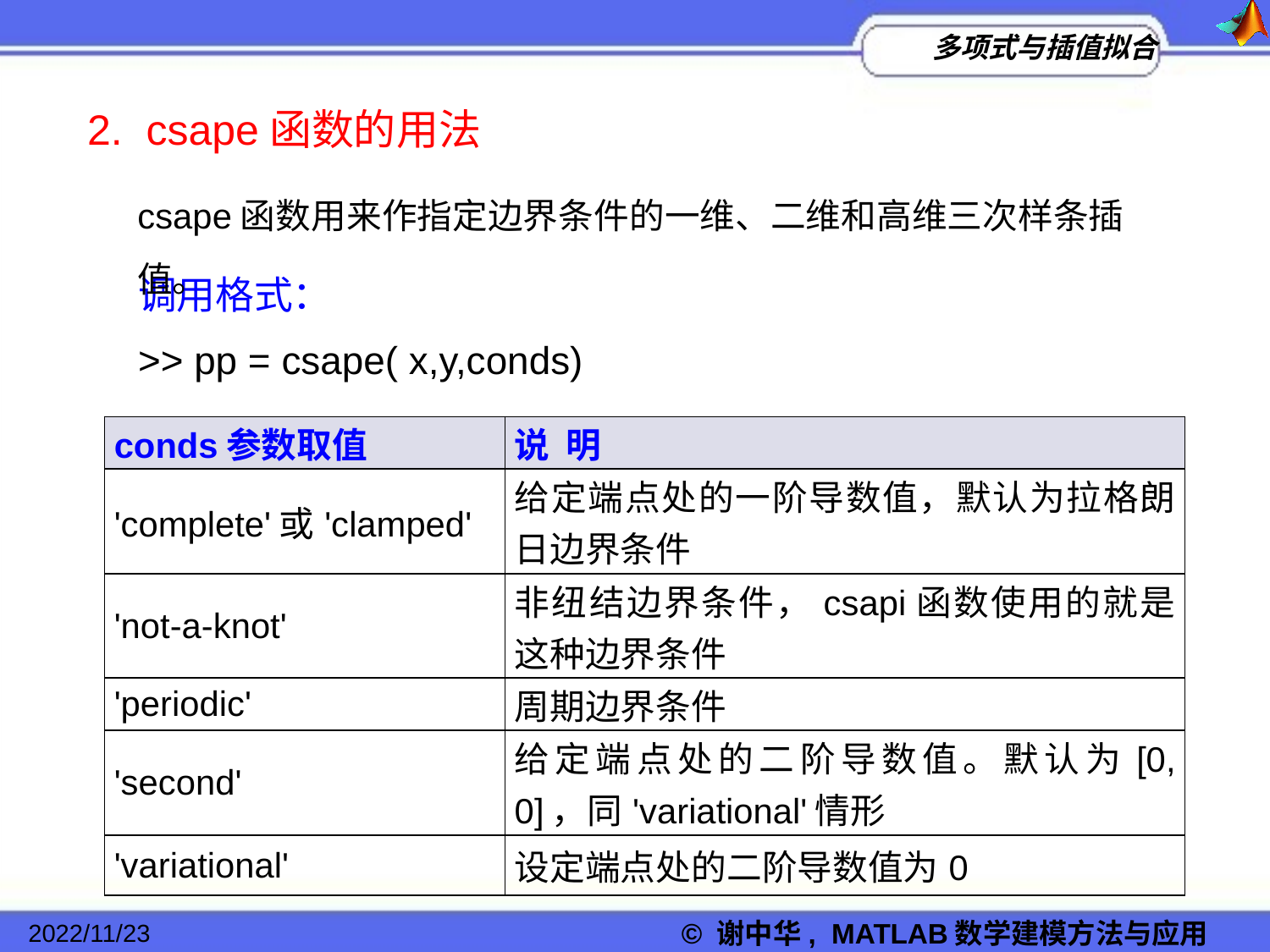

2.  csape函数的用法
csape函数用来作指定边界条件的一维、二维和高维三次样条插值。
调用格式：
>> pp = csape( x,y,conds)
| conds参数取值 | 说 明 |
| --- | --- |
| 'complete'或'clamped' | 给定端点处的一阶导数值，默认为拉格朗日边界条件 |
| 'not-a-knot' | 非纽结边界条件，csapi函数使用的就是这种边界条件 |
| 'periodic' | 周期边界条件 |
| 'second' | 给定端点处的二阶导数值。默认为[0, 0]，同'variational'情形 |
| 'variational' | 设定端点处的二阶导数值为0 |
© 谢中华,  MATLAB数学建模方法与应用
2022/11/23